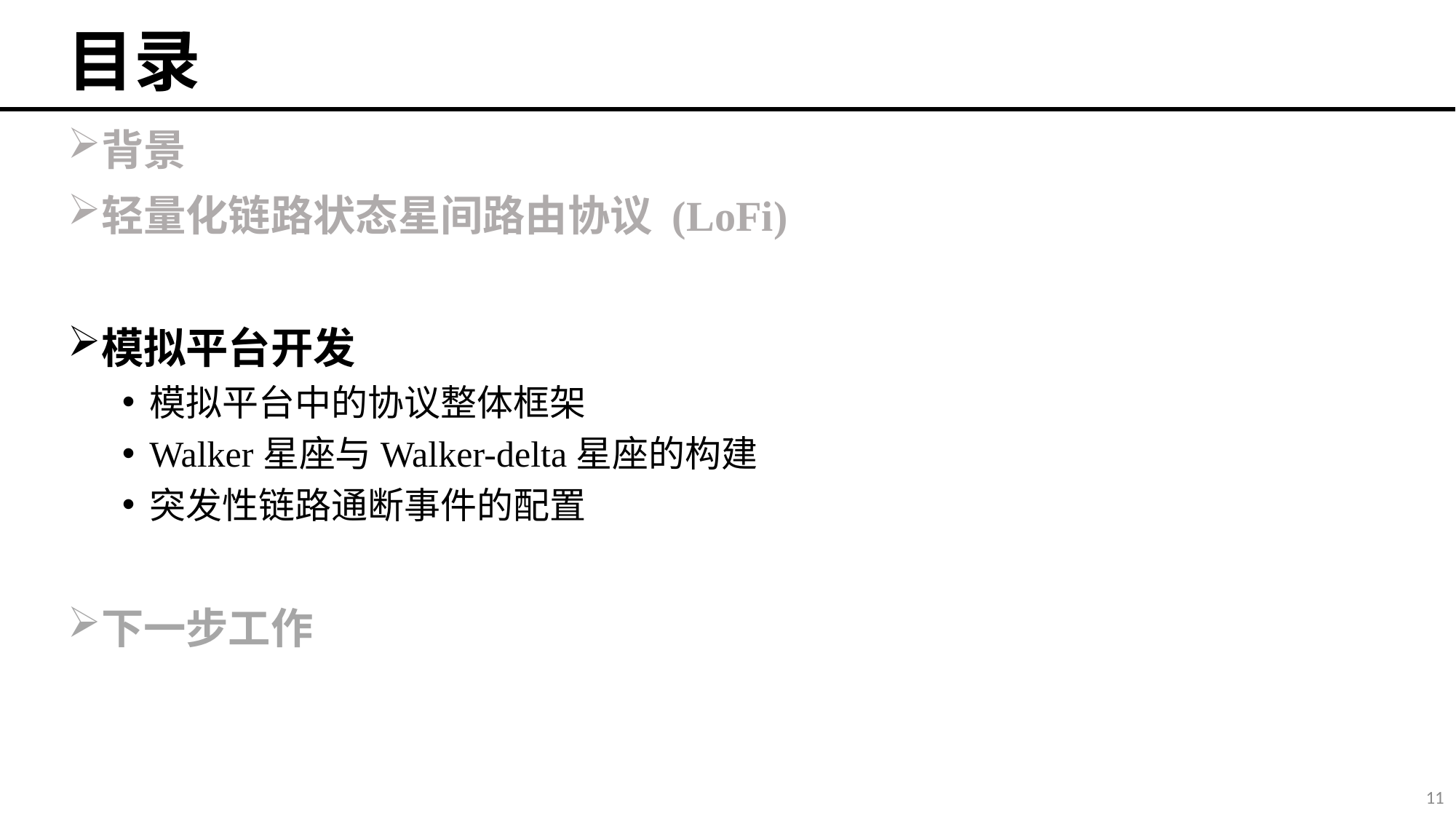

# 目录
背景
轻量化链路状态星间路由协议 (LoFi)

模拟平台开发
模拟平台中的协议整体框架
Walker星座与Walker-delta星座的构建
突发性链路通断事件的配置

下一步工作
11